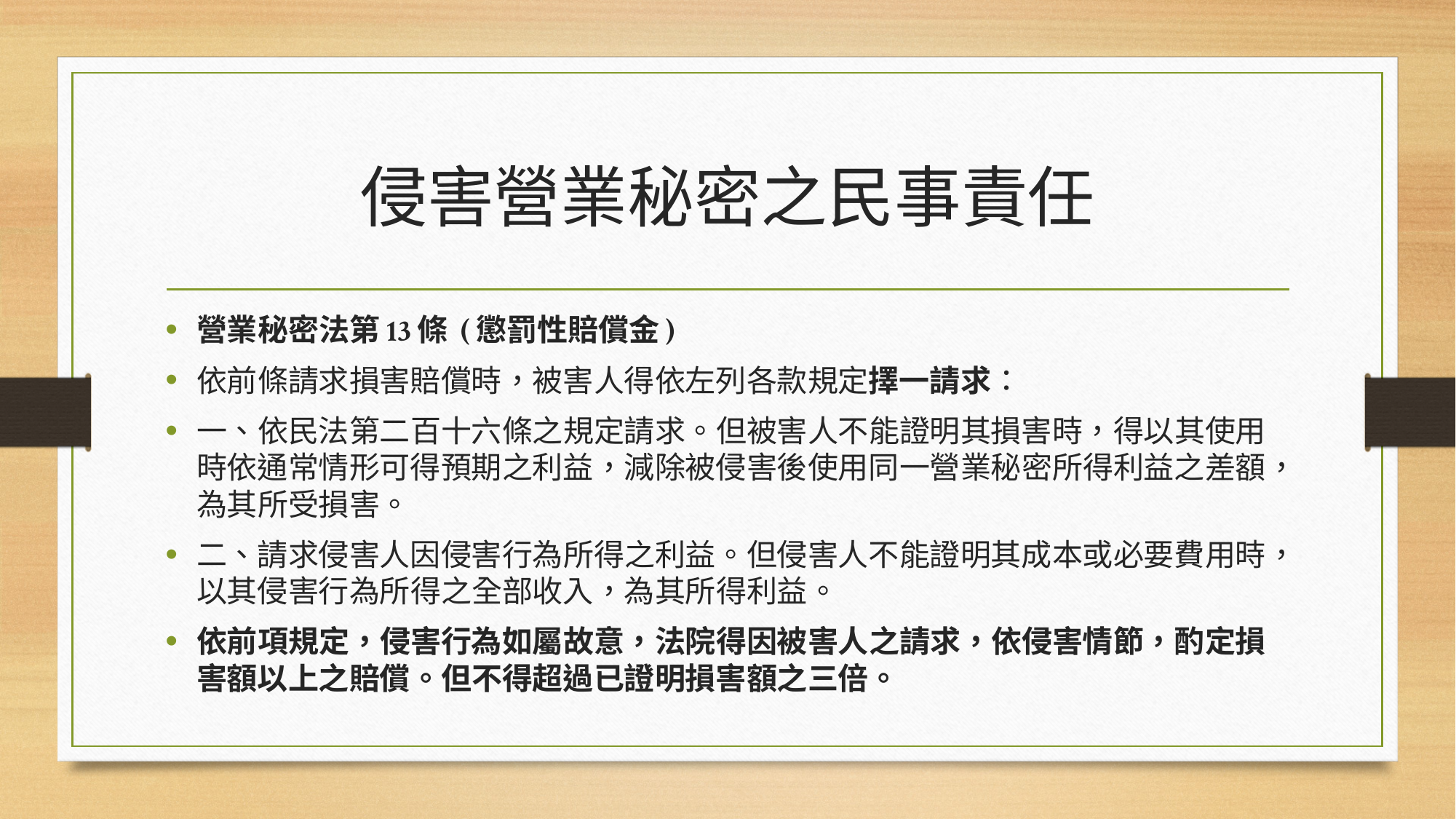

# 侵害營業秘密之民事責任
營業秘密法第13條 (懲罰性賠償金)
依前條請求損害賠償時，被害人得依左列各款規定擇一請求：
一、依民法第二百十六條之規定請求。但被害人不能證明其損害時，得以其使用時依通常情形可得預期之利益，減除被侵害後使用同一營業秘密所得利益之差額，為其所受損害。
二、請求侵害人因侵害行為所得之利益。但侵害人不能證明其成本或必要費用時，以其侵害行為所得之全部收入，為其所得利益。
依前項規定，侵害行為如屬故意，法院得因被害人之請求，依侵害情節，酌定損害額以上之賠償。但不得超過已證明損害額之三倍。